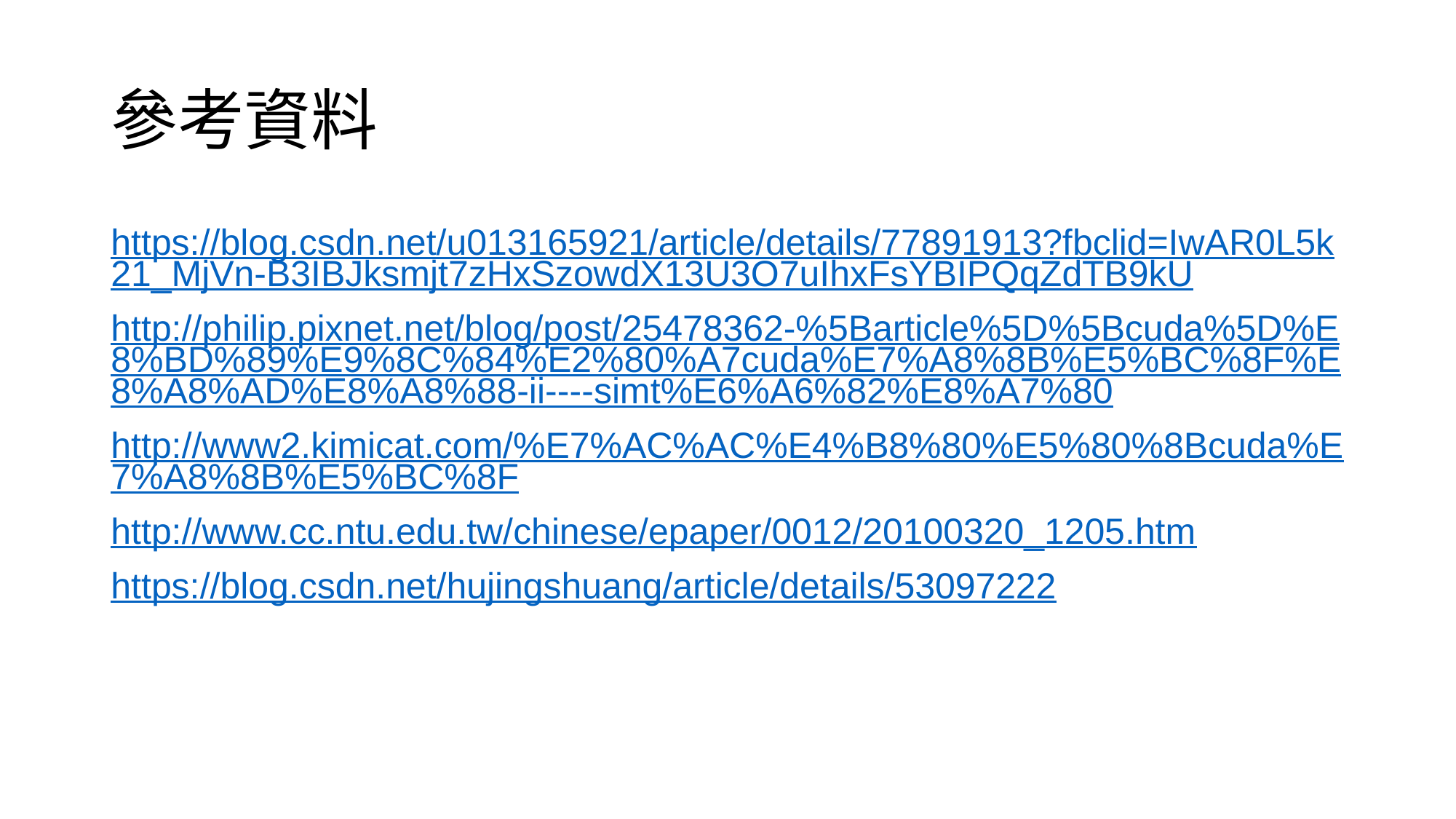

# 參考資料
https://blog.csdn.net/u013165921/article/details/77891913?fbclid=IwAR0L5k21_MjVn-B3IBJksmjt7zHxSzowdX13U3O7uIhxFsYBIPQqZdTB9kU
http://philip.pixnet.net/blog/post/25478362-%5Barticle%5D%5Bcuda%5D%E8%BD%89%E9%8C%84%E2%80%A7cuda%E7%A8%8B%E5%BC%8F%E8%A8%AD%E8%A8%88-ii----simt%E6%A6%82%E8%A7%80
http://www2.kimicat.com/%E7%AC%AC%E4%B8%80%E5%80%8Bcuda%E7%A8%8B%E5%BC%8F
http://www.cc.ntu.edu.tw/chinese/epaper/0012/20100320_1205.htm
https://blog.csdn.net/hujingshuang/article/details/53097222